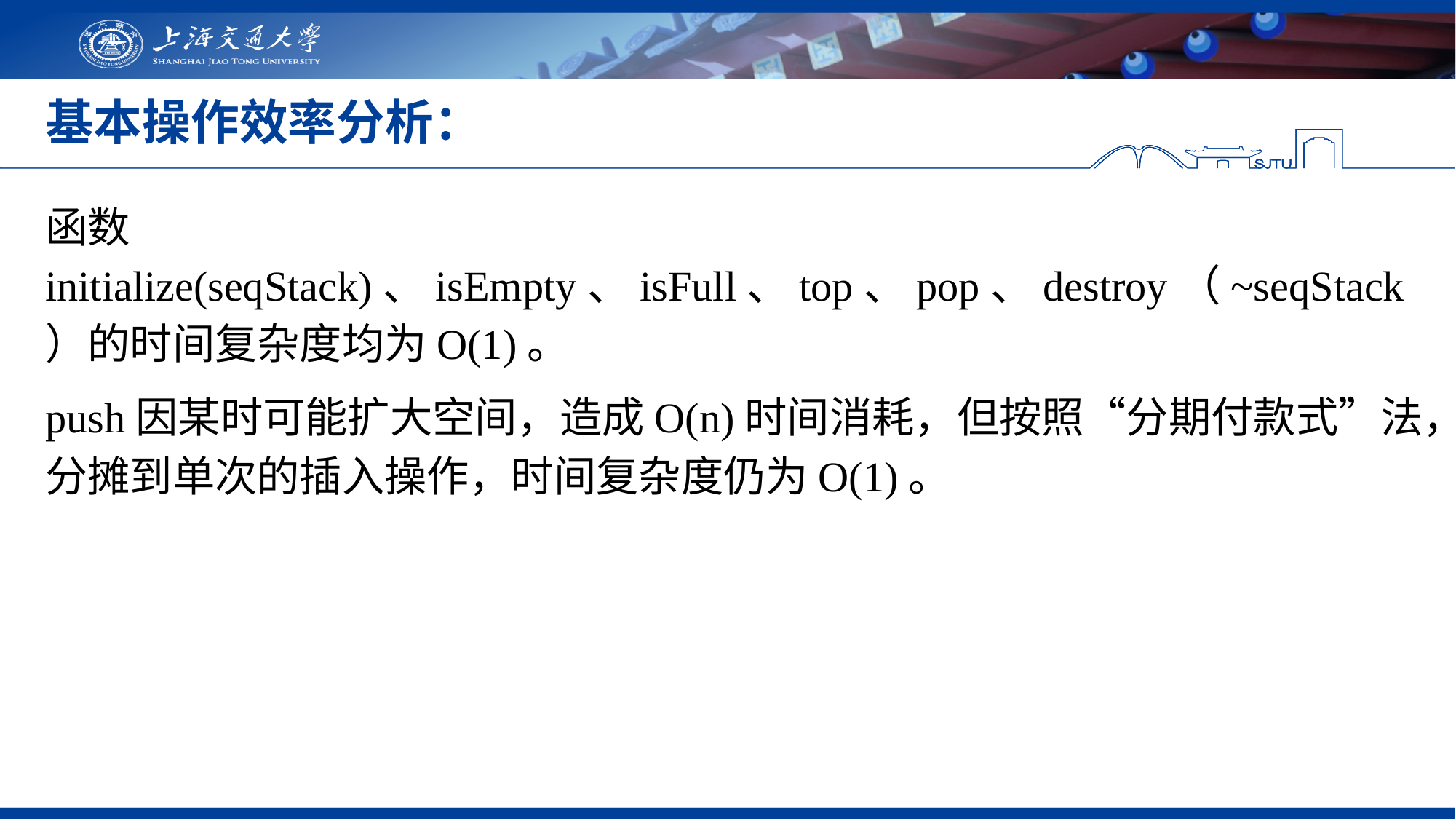

# 基本操作效率分析：
函数initialize(seqStack)、isEmpty、isFull、top、pop、destroy（~seqStack）的时间复杂度均为O(1)。
push因某时可能扩大空间，造成O(n)时间消耗，但按照“分期付款式”法，分摊到单次的插入操作，时间复杂度仍为O(1)。